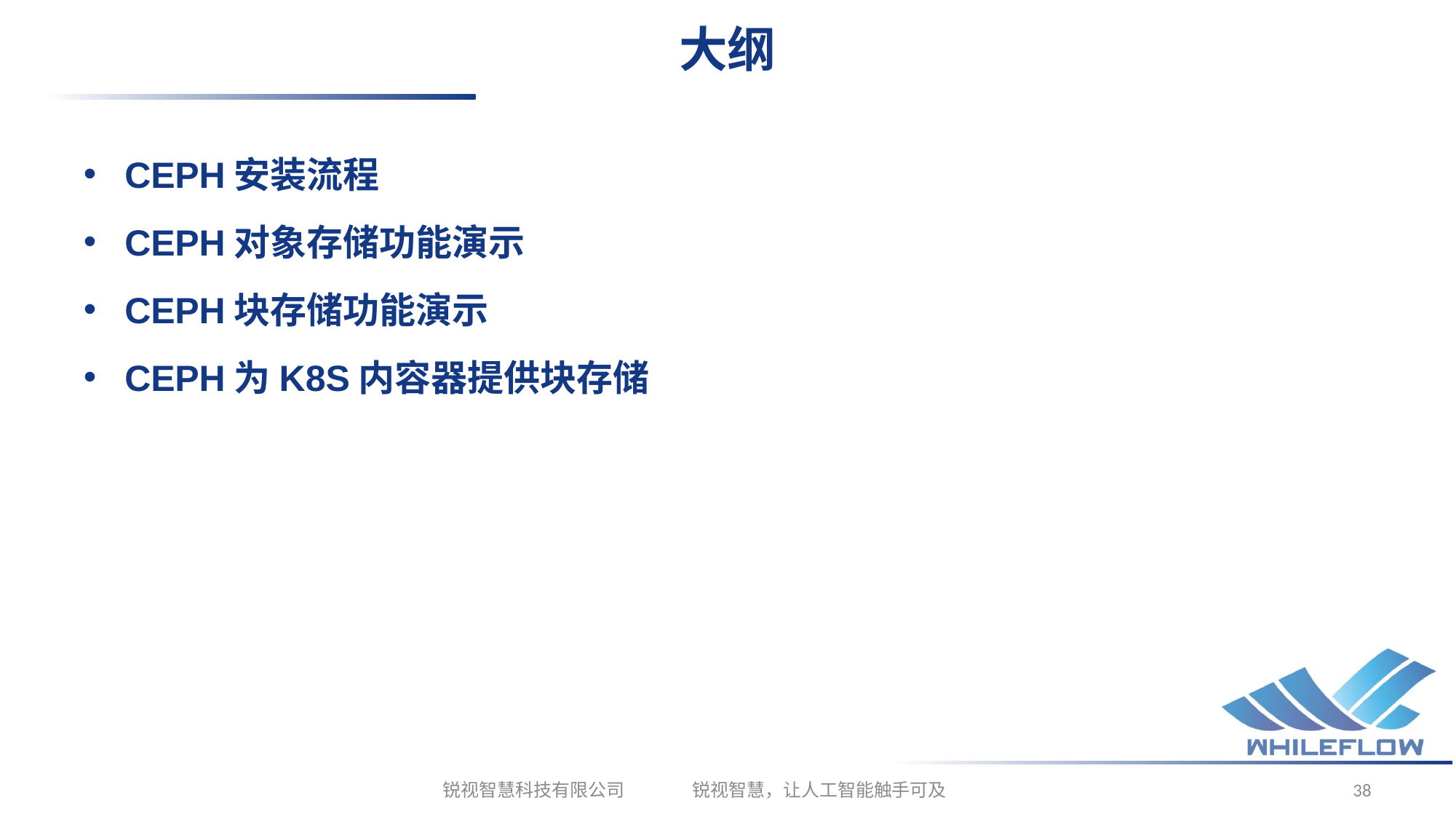

# 大纲
CEPH安装流程
CEPH对象存储功能演示
CEPH块存储功能演示
CEPH为K8S内容器提供块存储
锐视智慧科技有限公司            锐视智慧，让人工智能触手可及
38